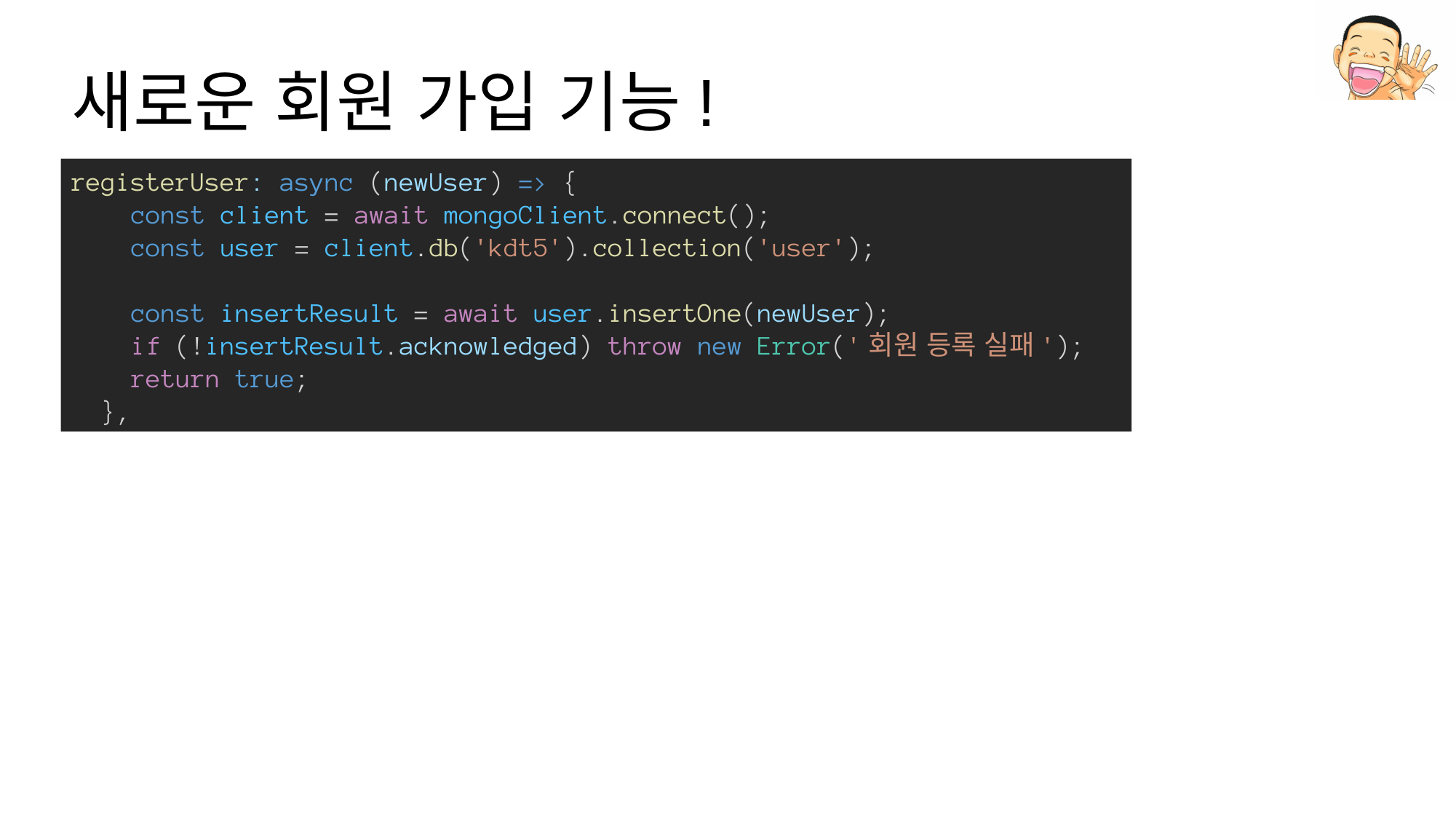

# 새로운 회원 가입 기능!
registerUser: async (newUser) => {
    const client = await mongoClient.connect();
    const user = client.db('kdt5').collection('user');
    const insertResult = await user.insertOne(newUser);
    if (!insertResult.acknowledged) throw new Error('회원 등록 실패');
    return true;
  },